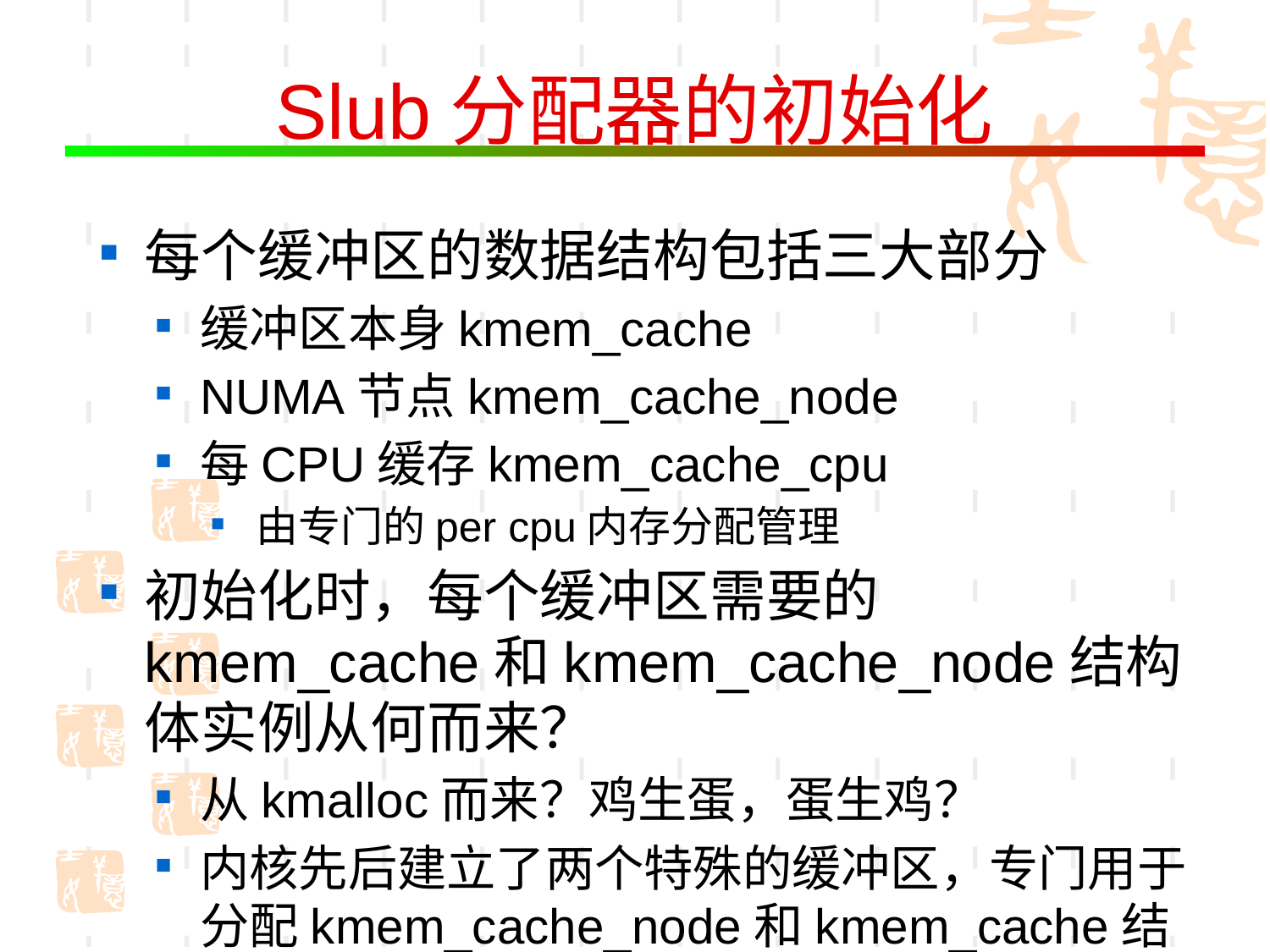

# Slub分配器的初始化
每个缓冲区的数据结构包括三大部分
缓冲区本身kmem_cache
NUMA节点kmem_cache_node
每CPU缓存kmem_cache_cpu
由专门的per cpu内存分配管理
初始化时，每个缓冲区需要的kmem_cache和kmem_cache_node结构体实例从何而来？
从kmalloc而来？鸡生蛋，蛋生鸡？
内核先后建立了两个特殊的缓冲区，专门用于分配kmem_cache_node和kmem_cache结构体实例